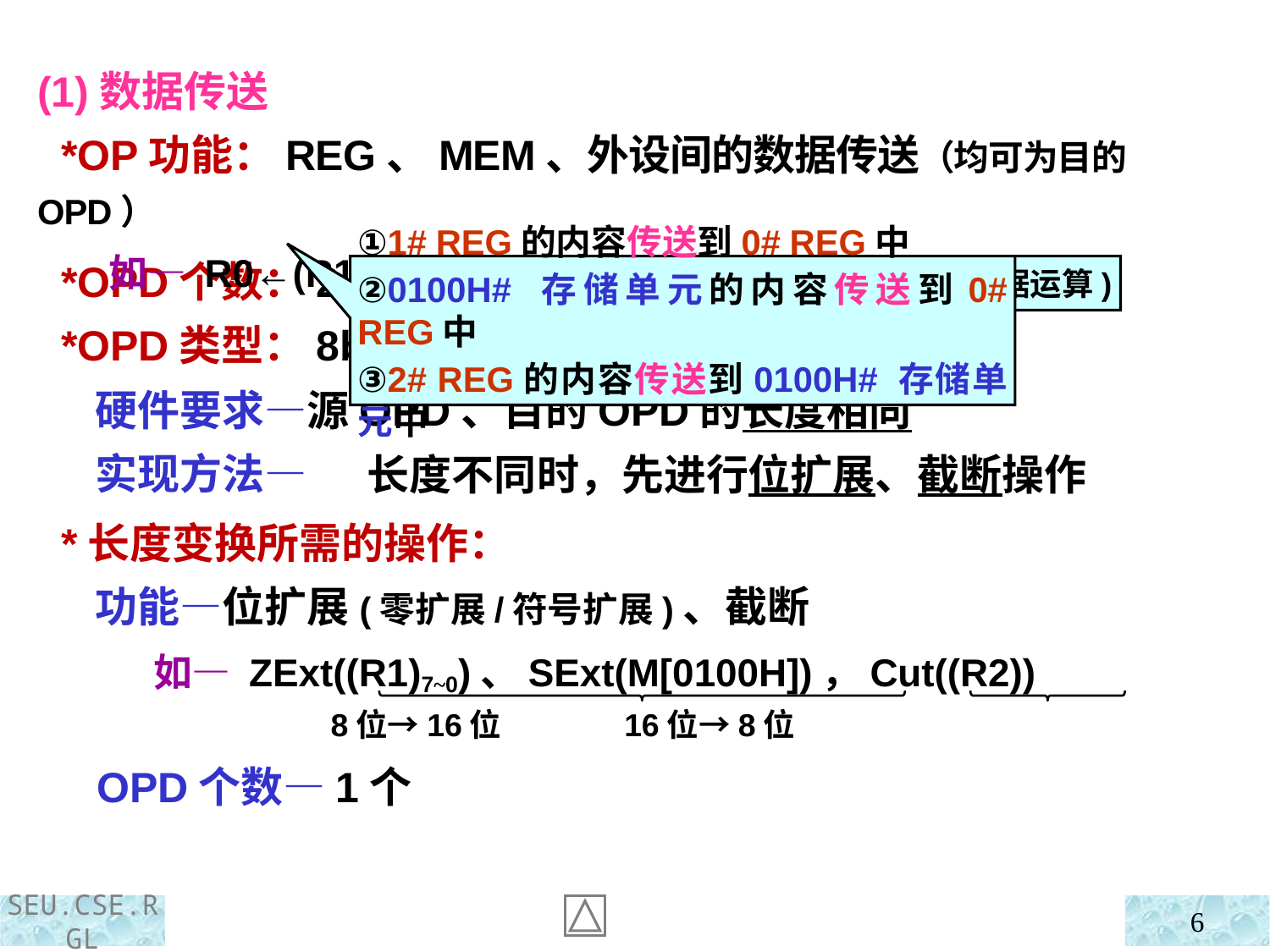

(1)数据传送
  *OP功能：REG、MEM、外设间的数据传送（均可为目的OPD）
       如— R0←(R1)、R0←M[0100H]、M[0100H]←(R2)
  *OPD个数：2个
  *OPD类型：8b/16b/…信息(数值/字符/地址等)
①1# REG的内容传送到0# REG中
②0100H# 存储单元的内容传送到0# REG中
③2# REG的内容传送到0100H# 存储单元中
无需区分数据类型(没有数据运算)
     硬件要求—源OPD、目的OPD的长度相同
     实现方法—
长度不同时，先进行位扩展、截断操作
  *长度变换所需的操作：
     功能—位扩展(零扩展/符号扩展)、截断
            如— ZExt((R1)7~0)、SExt(M[0100H])，Cut((R2))
                                 8位→16位                16位→8位
     OPD个数—1个

6